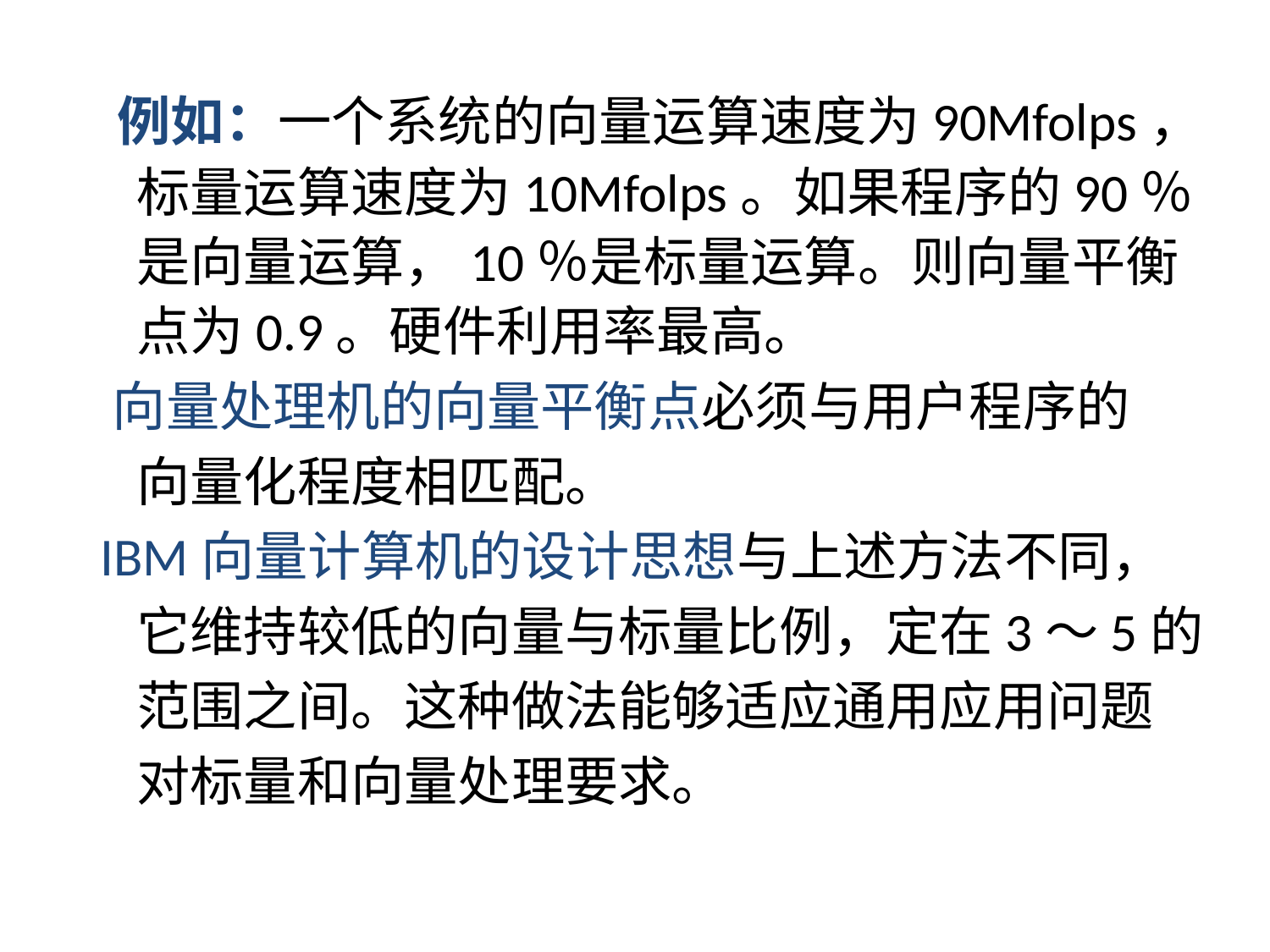

例如：一个系统的向量运算速度为90Mfolps，
    标量运算速度为10Mfolps。如果程序的90％
    是向量运算，10％是标量运算。则向量平衡
    点为0.9。硬件利用率最高。
  向量处理机的向量平衡点必须与用户程序的
    向量化程度相匹配。
  IBM向量计算机的设计思想与上述方法不同，
    它维持较低的向量与标量比例，定在3～5的
    范围之间。这种做法能够适应通用应用问题
    对标量和向量处理要求。